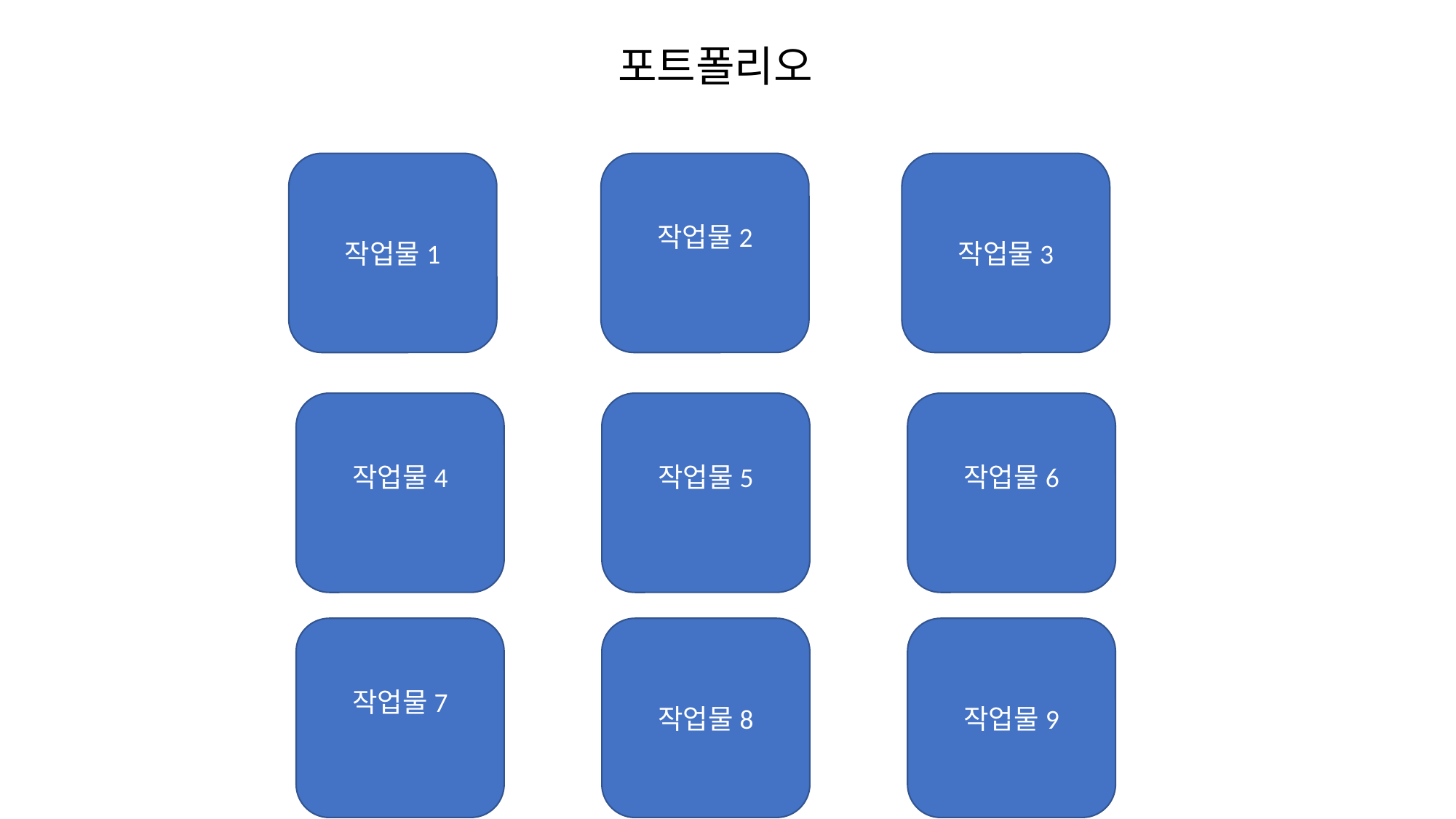

포트폴리오
작업물1
작업물2

작업물3
작업물4

작업물5

작업물6

작업물7

작업물8
작업물9